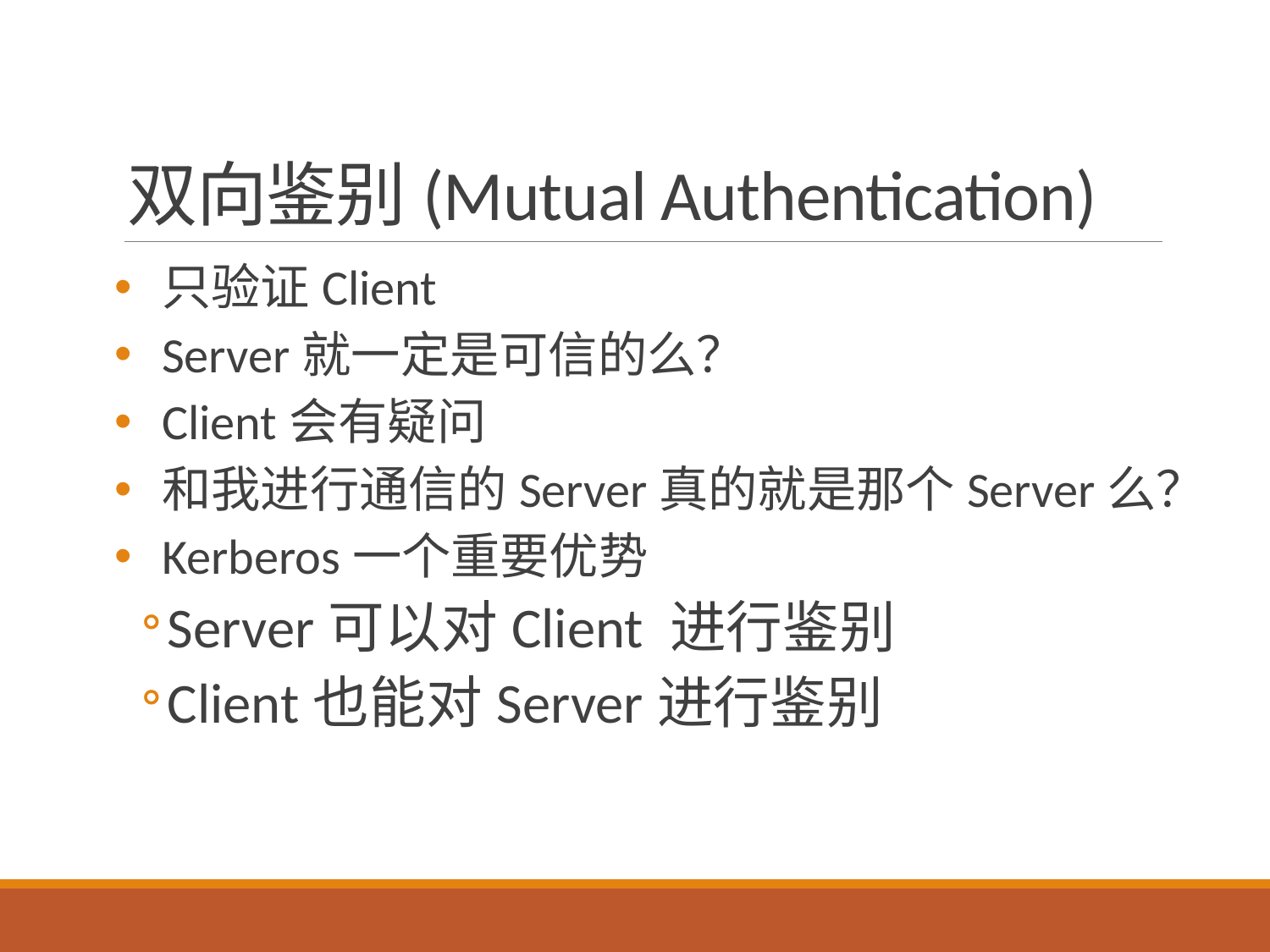

# 双向鉴别(Mutual Authentication)
只验证Client
Server就一定是可信的么？
Client会有疑问
和我进行通信的Server真的就是那个Server么？
Kerberos一个重要优势
Server可以对Client 进行鉴别
Client也能对Server进行鉴别